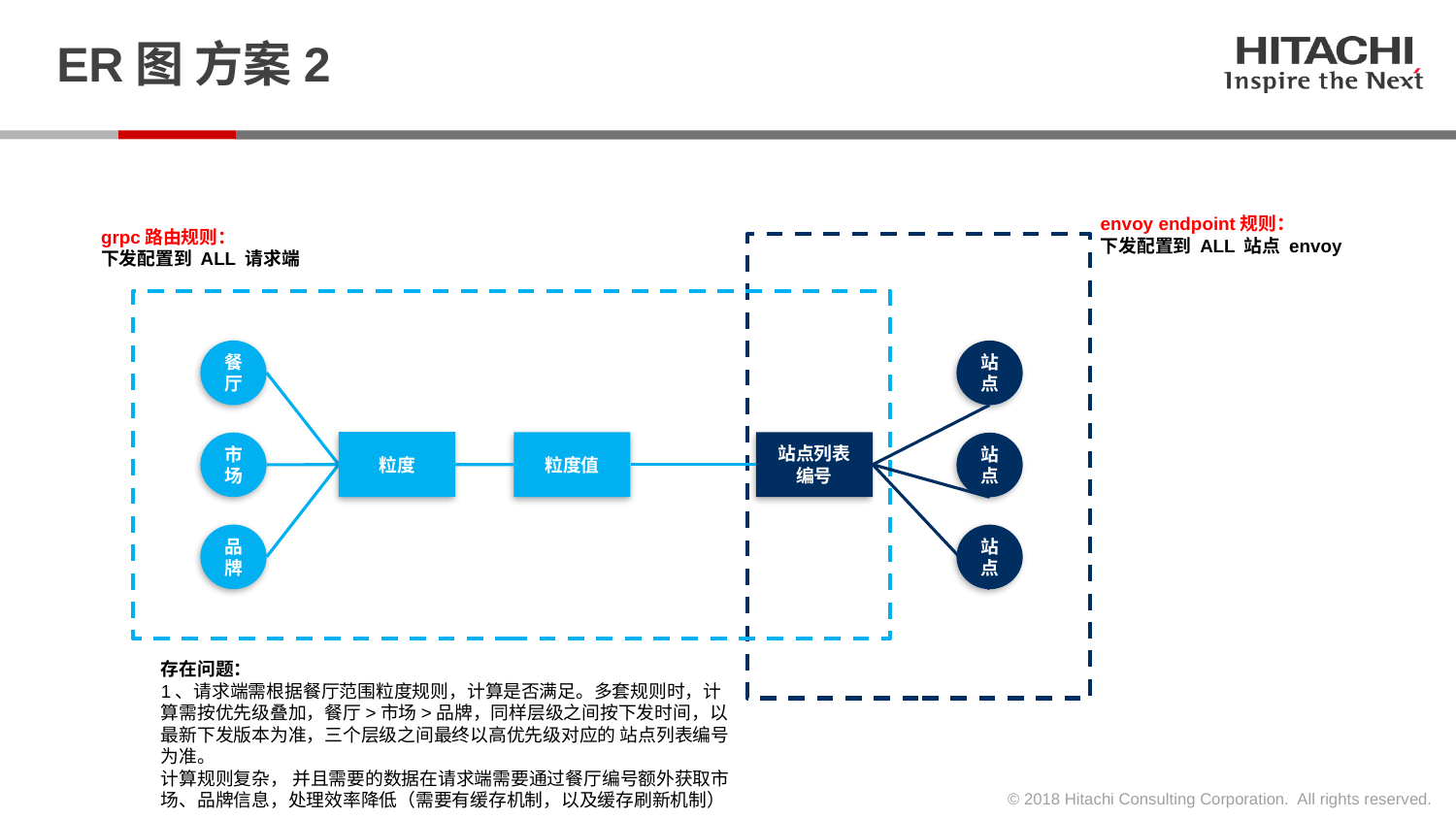

# ER图 方案2
envoy endpoint规则：
下发配置到 ALL 站点 envoy
grpc路由规则：
下发配置到 ALL 请求端

餐厅
站点
粒度
粒度值
站点列表
编号
市场
站点
品牌
站点
存在问题：
1、请求端需根据餐厅范围粒度规则，计算是否满足。多套规则时，计算需按优先级叠加，餐厅>市场>品牌，同样层级之间按下发时间，以最新下发版本为准，三个层级之间最终以高优先级对应的 站点列表编号为准。
计算规则复杂， 并且需要的数据在请求端需要通过餐厅编号额外获取市场、品牌信息，处理效率降低（需要有缓存机制，以及缓存刷新机制）